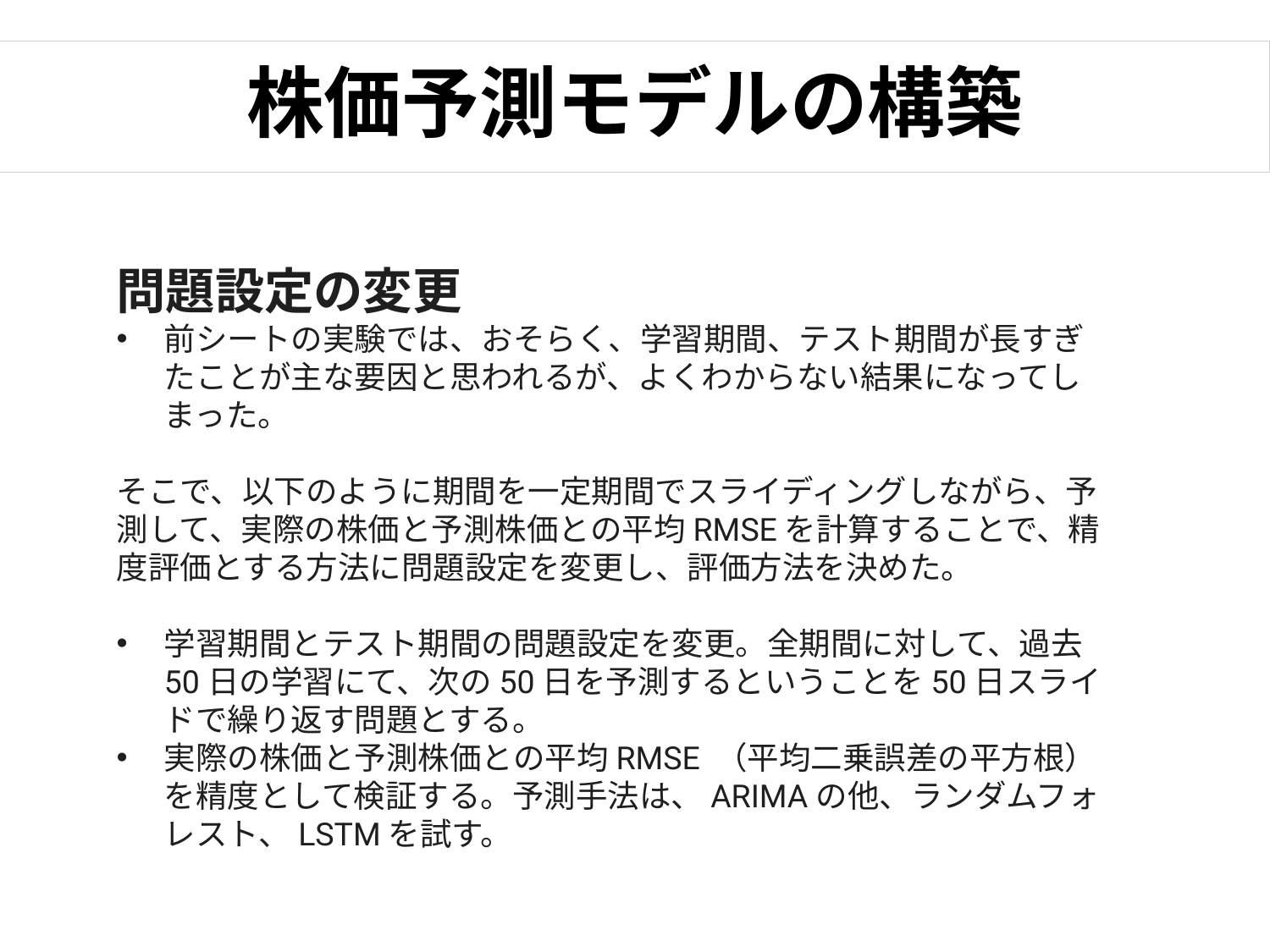

株価予測モデルの構築
問題設定の変更
前シートの実験では、おそらく、学習期間、テスト期間が長すぎたことが主な要因と思われるが、よくわからない結果になってしまった。

そこで、以下のように期間を一定期間でスライディングしながら、予測して、実際の株価と予測株価との平均RMSEを計算することで、精度評価とする方法に問題設定を変更し、評価方法を決めた。

学習期間とテスト期間の問題設定を変更。全期間に対して、過去50日の学習にて、次の50日を予測するということを50日スライドで繰り返す問題とする。
実際の株価と予測株価との平均RMSE （平均二乗誤差の平方根）を精度として検証する。予測手法は、ARIMAの他、ランダムフォレスト、LSTMを試す。